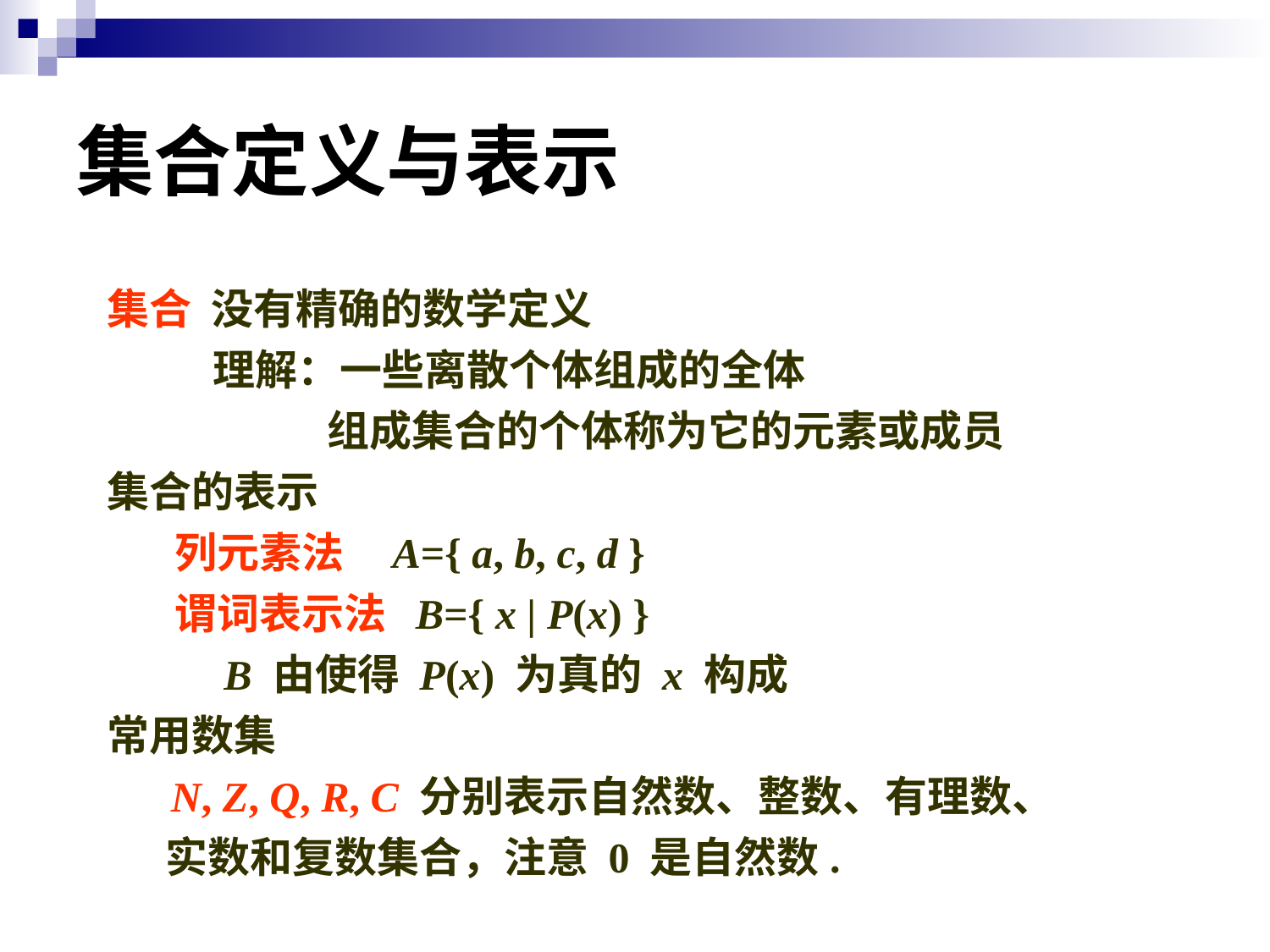

# 集合定义与表示
集合  没有精确的数学定义
          理解：一些离散个体组成的全体
                      组成集合的个体称为它的元素或成员
集合的表示
      列元素法    A={ a, b, c, d }
      谓词表示法  B={ x | P(x) }
           B 由使得 P(x) 为真的 x 构成
常用数集
      N, Z, Q, R, C 分别表示自然数、整数、有理数、
     实数和复数集合，注意 0 是自然数.
8